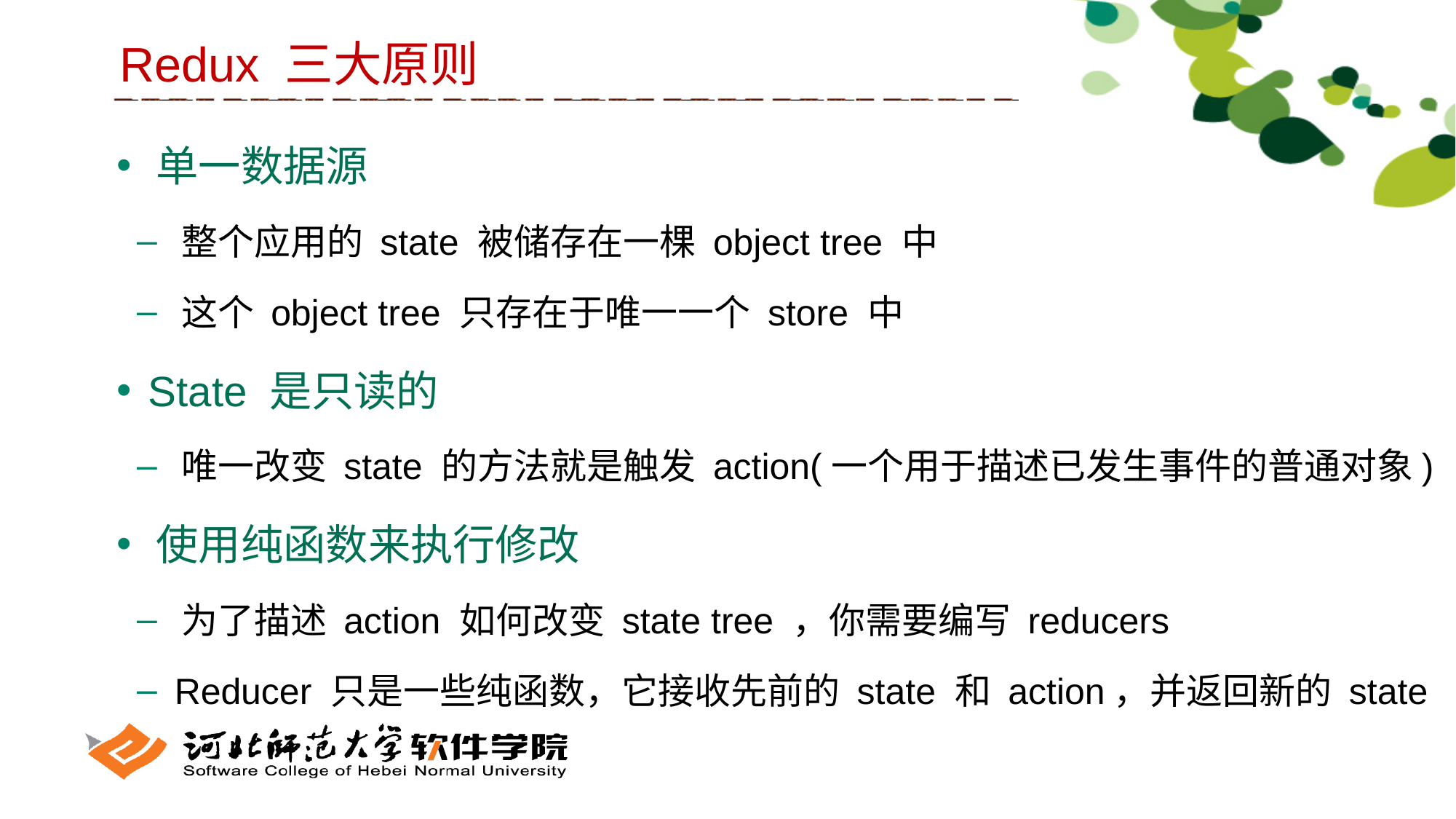

Redux 三大原则
 单一数据源
 整个应用的 state 被储存在一棵 object tree 中
 这个 object tree 只存在于唯一一个 store 中
 State 是只读的
 唯一改变 state 的方法就是触发 action(一个用于描述已发生事件的普通对象)
 使用纯函数来执行修改
 为了描述 action 如何改变 state tree ，你需要编写 reducers
 Reducer 只是一些纯函数，它接收先前的 state 和 action，并返回新的 state